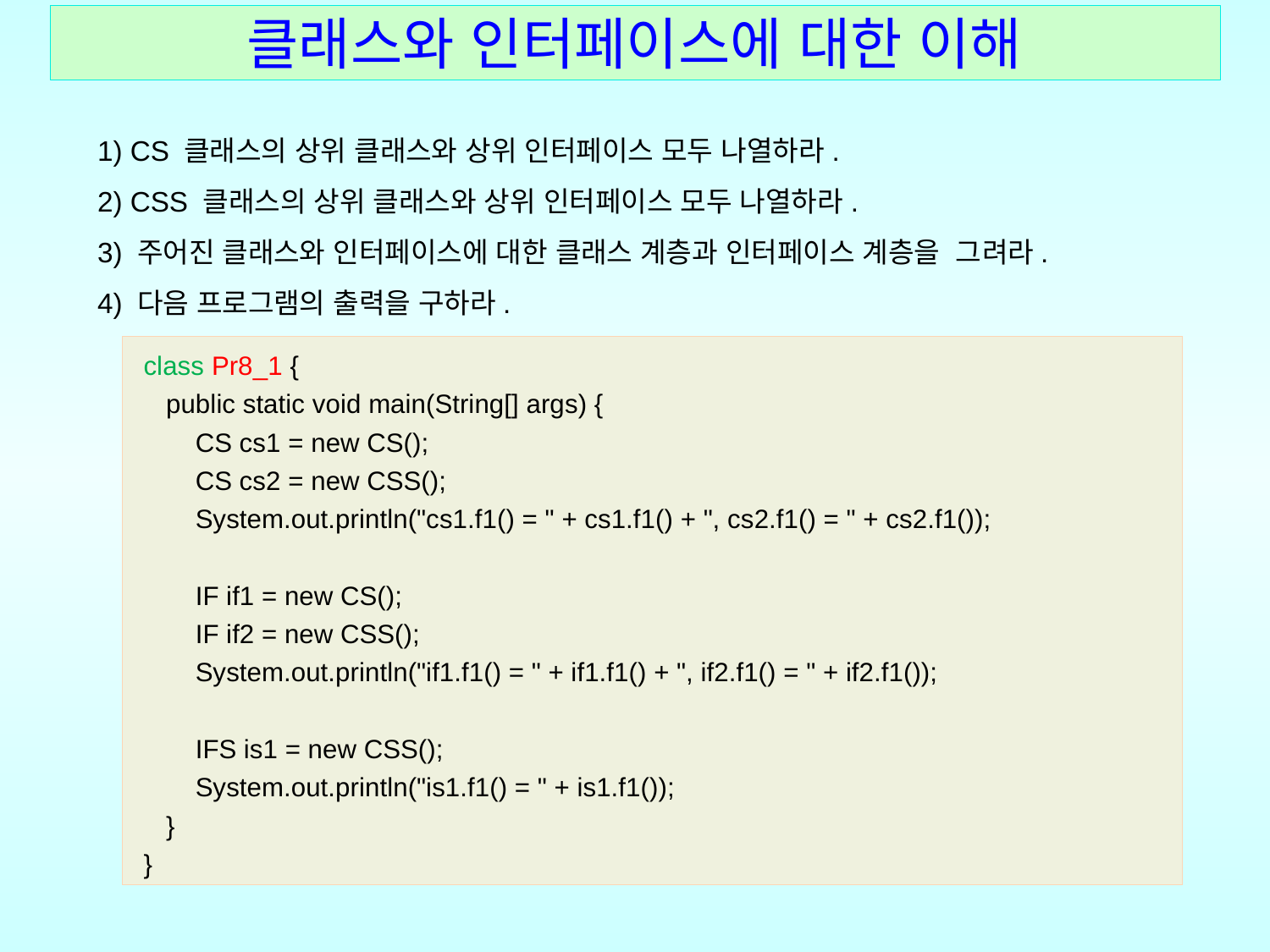

# 클래스와 인터페이스에 대한 이해
1) CS 클래스의 상위 클래스와 상위 인터페이스 모두 나열하라.
2) CSS 클래스의 상위 클래스와 상위 인터페이스 모두 나열하라.
3) 주어진 클래스와 인터페이스에 대한 클래스 계층과 인터페이스 계층을  그려라.
4) 다음 프로그램의 출력을 구하라.
class Pr8_1 {
   public static void main(String[] args) {
       CS cs1 = new CS();
       CS cs2 = new CSS();
       System.out.println("cs1.f1() = " + cs1.f1() + ", cs2.f1() = " + cs2.f1());

       IF if1 = new CS();
       IF if2 = new CSS();
       System.out.println("if1.f1() = " + if1.f1() + ", if2.f1() = " + if2.f1());

       IFS is1 = new CSS();
       System.out.println("is1.f1() = " + is1.f1());
   }
}